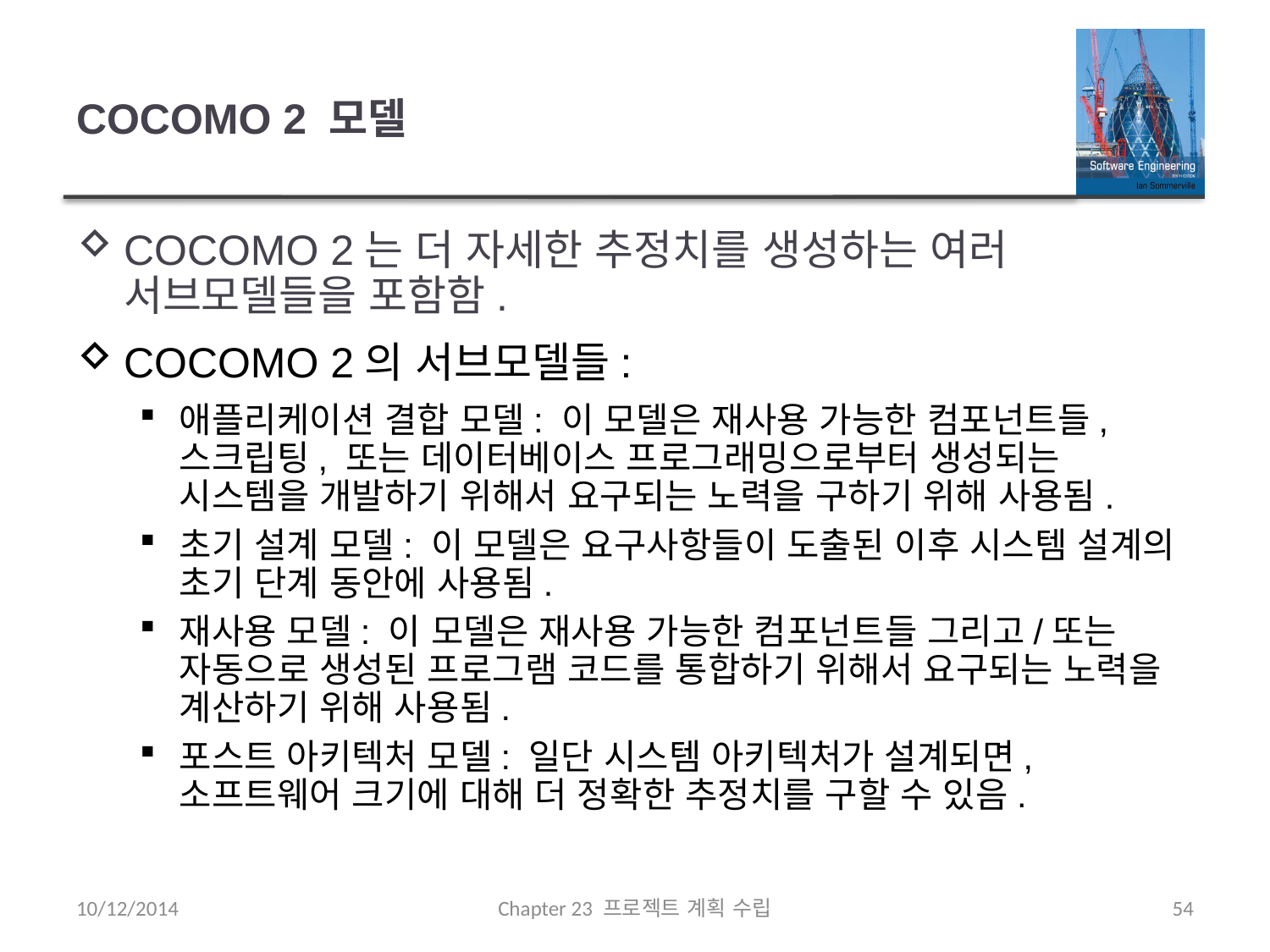

# COCOMO 2 모델
COCOMO 2는 더 자세한 추정치를 생성하는 여러 서브모델들을 포함함.
COCOMO 2의 서브모델들:
애플리케이션 결합 모델: 이 모델은 재사용 가능한 컴포넌트들, 스크립팅, 또는 데이터베이스 프로그래밍으로부터 생성되는 시스템을 개발하기 위해서 요구되는 노력을 구하기 위해 사용됨.
초기 설계 모델: 이 모델은 요구사항들이 도출된 이후 시스템 설계의 초기 단계 동안에 사용됨.
재사용 모델: 이 모델은 재사용 가능한 컴포넌트들 그리고/또는 자동으로 생성된 프로그램 코드를 통합하기 위해서 요구되는 노력을 계산하기 위해 사용됨.
포스트 아키텍처 모델: 일단 시스템 아키텍처가 설계되면, 소프트웨어 크기에 대해 더 정확한 추정치를 구할 수 있음.
10/12/2014
Chapter 23 프로젝트 계획 수립
54